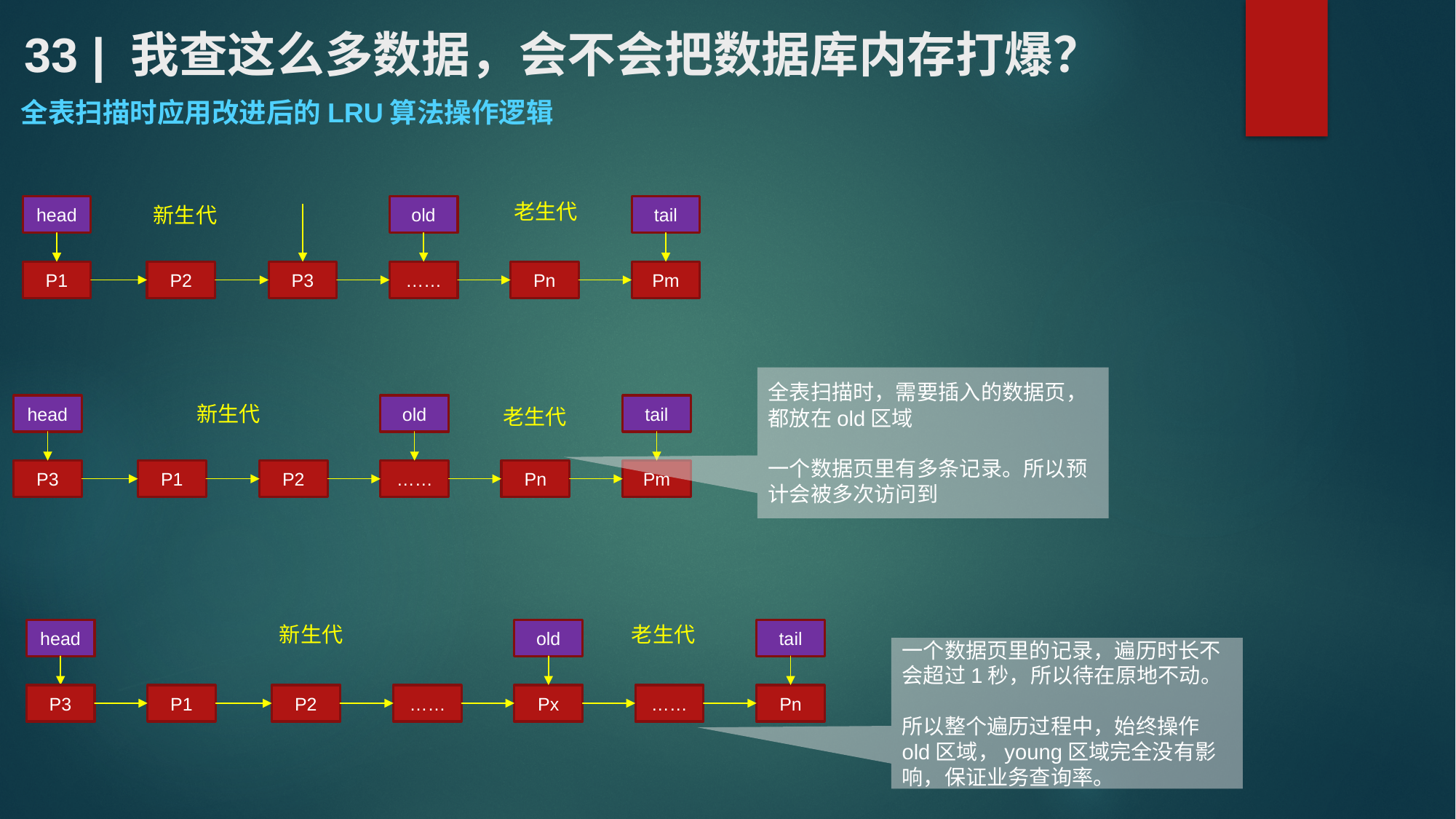

# 33 | 我查这么多数据，会不会把数据库内存打爆？
全表扫描时应用改进后的LRU算法操作逻辑
老生代
新生代
head
old
tail
P1
P2
P3
……
Pn
Pm
全表扫描时，需要插入的数据页，都放在old区域

一个数据页里有多条记录。所以预计会被多次访问到
新生代
head
old
tail
老生代
P3
P1
P2
……
Pn
Pm
老生代
新生代
head
old
tail
一个数据页里的记录，遍历时长不会超过1秒，所以待在原地不动。

所以整个遍历过程中，始终操作old区域，young区域完全没有影响，保证业务查询率。
P3
P1
P2
……
Px
……
Pn